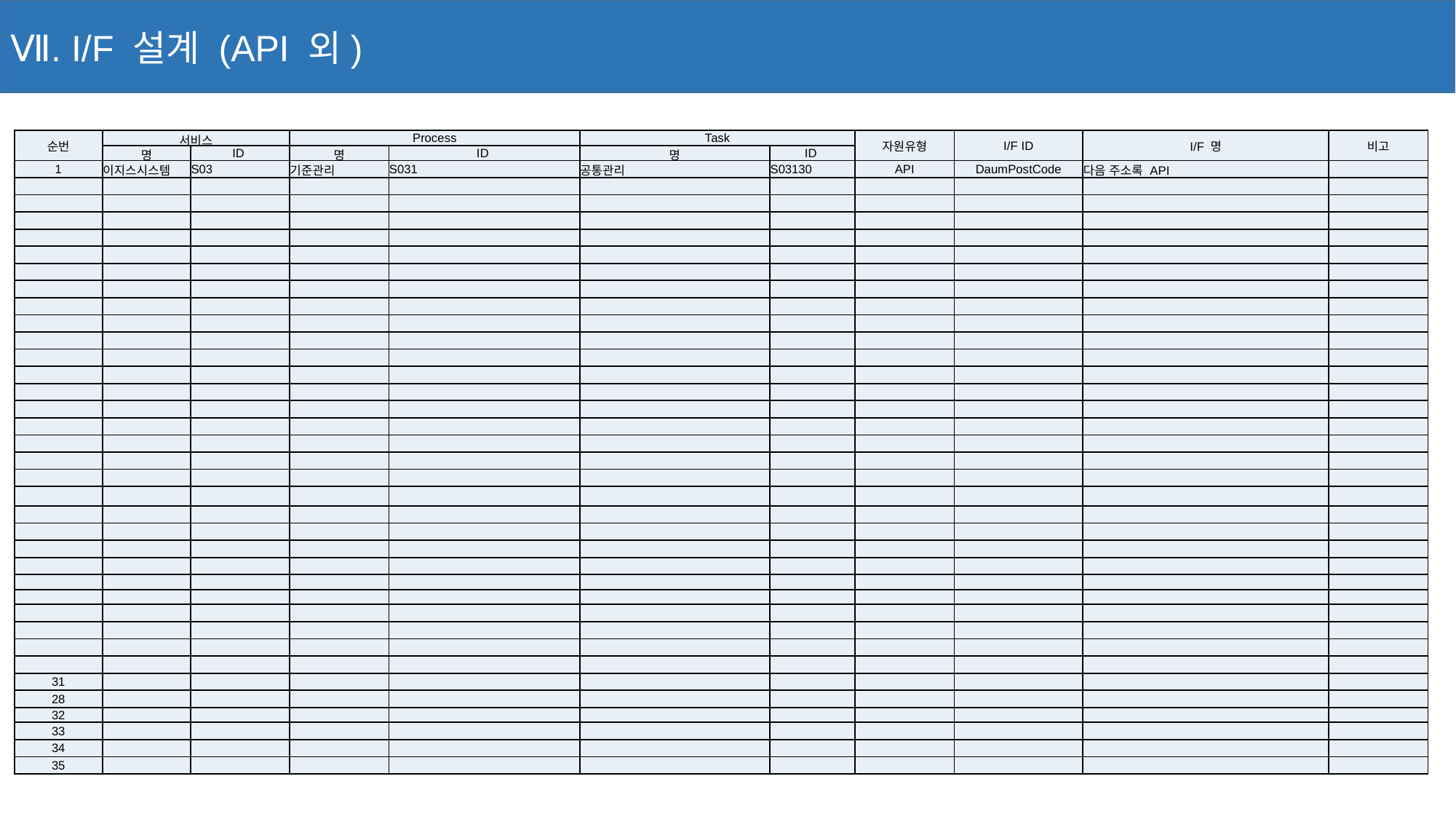

Ⅶ. I/F 설계 (API 외)
Ⅱ. 업무 프로세스
| 순번 | 서비스 |  | Process |  | Task |  | 자원유형 | I/F ID | I/F 명 | 비고 |
| --- | --- | --- | --- | --- | --- | --- | --- | --- | --- | --- |
|  | 명 | ID | 명 | ID | 명 | ID |  |  |  |  |
| 1 | 이지스시스템 | S03 | 기준관리 | S031 | 공통관리 | S03130 | API | DaumPostCode | 다음 주소록 API |  |
|  |  |  |  |  |  |  |  |  |  |  |
|  |  |  |  |  |  |  |  |  |  |  |
|  |  |  |  |  |  |  |  |  |  |  |
|  |  |  |  |  |  |  |  |  |  |  |
|  |  |  |  |  |  |  |  |  |  |  |
|  |  |  |  |  |  |  |  |  |  |  |
|  |  |  |  |  |  |  |  |  |  |  |
|  |  |  |  |  |  |  |  |  |  |  |
|  |  |  |  |  |  |  |  |  |  |  |
|  |  |  |  |  |  |  |  |  |  |  |
|  |  |  |  |  |  |  |  |  |  |  |
|  |  |  |  |  |  |  |  |  |  |  |
|  |  |  |  |  |  |  |  |  |  |  |
|  |  |  |  |  |  |  |  |  |  |  |
|  |  |  |  |  |  |  |  |  |  |  |
|  |  |  |  |  |  |  |  |  |  |  |
|  |  |  |  |  |  |  |  |  |  |  |
|  |  |  |  |  |  |  |  |  |  |  |
|  |  |  |  |  |  |  |  |  |  |  |
|  |  |  |  |  |  |  |  |  |  |  |
|  |  |  |  |  |  |  |  |  |  |  |
|  |  |  |  |  |  |  |  |  |  |  |
|  |  |  |  |  |  |  |  |  |  |  |
|  |  |  |  |  |  |  |  |  |  |  |
|  |  |  |  |  |  |  |  |  |  |  |
|  |  |  |  |  |  |  |  |  |  |  |
|  |  |  |  |  |  |  |  |  |  |  |
|  |  |  |  |  |  |  |  |  |  |  |
|  |  |  |  |  |  |  |  |  |  |  |
| 31 |  |  |  |  |  |  |  |  |  |  |
| 28 |  |  |  |  |  |  |  |  |  |  |
| 32 |  |  |  |  |  |  |  |  |  |  |
| 33 |  |  |  |  |  |  |  |  |  |  |
| 34 |  |  |  |  |  |  |  |  |  |  |
| 35 |  |  |  |  |  |  |  |  |  |  |